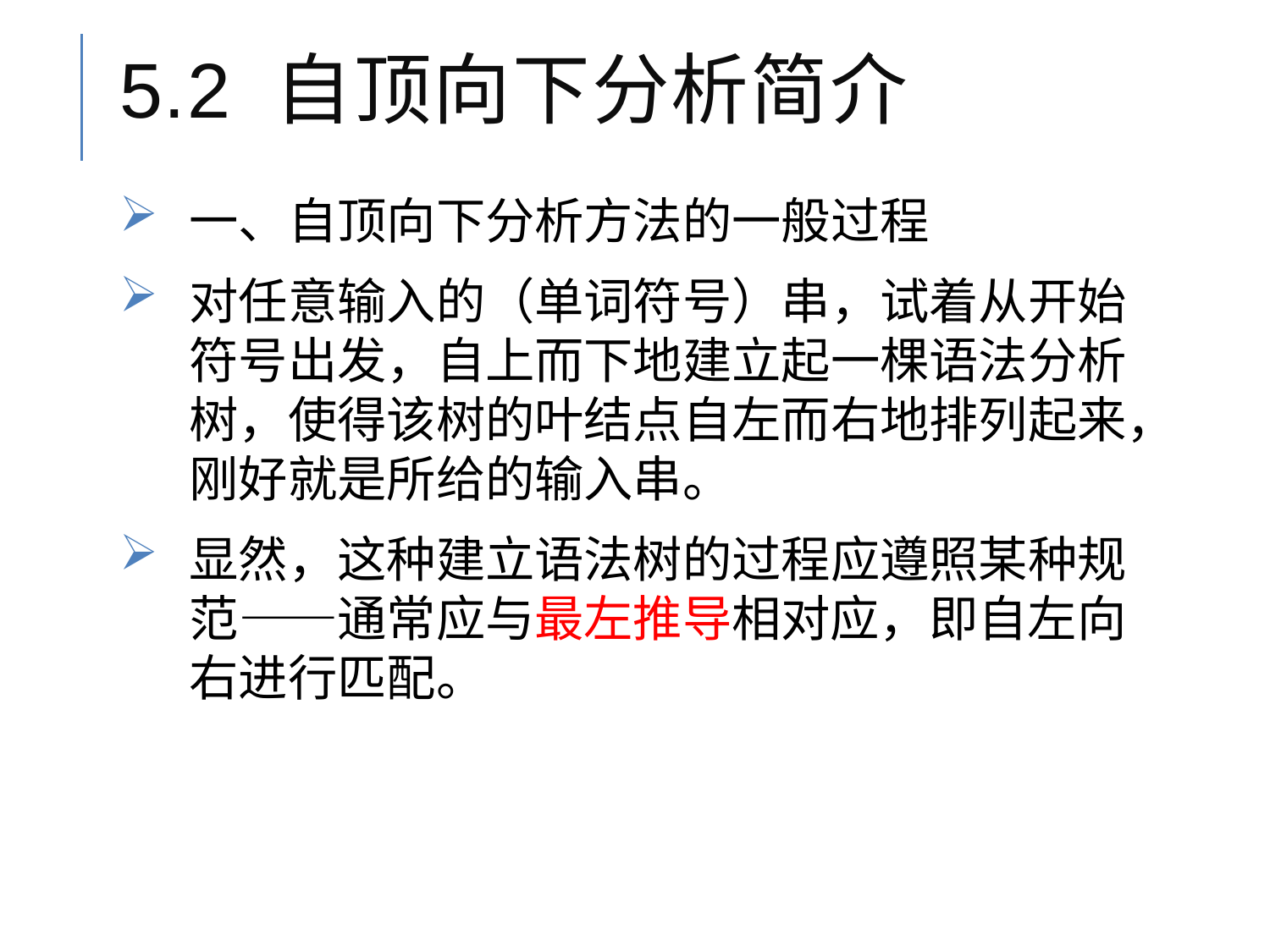

# 5.2 自顶向下分析简介
一、自顶向下分析方法的一般过程
对任意输入的（单词符号）串，试着从开始符号出发，自上而下地建立起一棵语法分析树，使得该树的叶结点自左而右地排列起来，刚好就是所给的输入串。
显然，这种建立语法树的过程应遵照某种规范——通常应与最左推导相对应，即自左向右进行匹配。

11